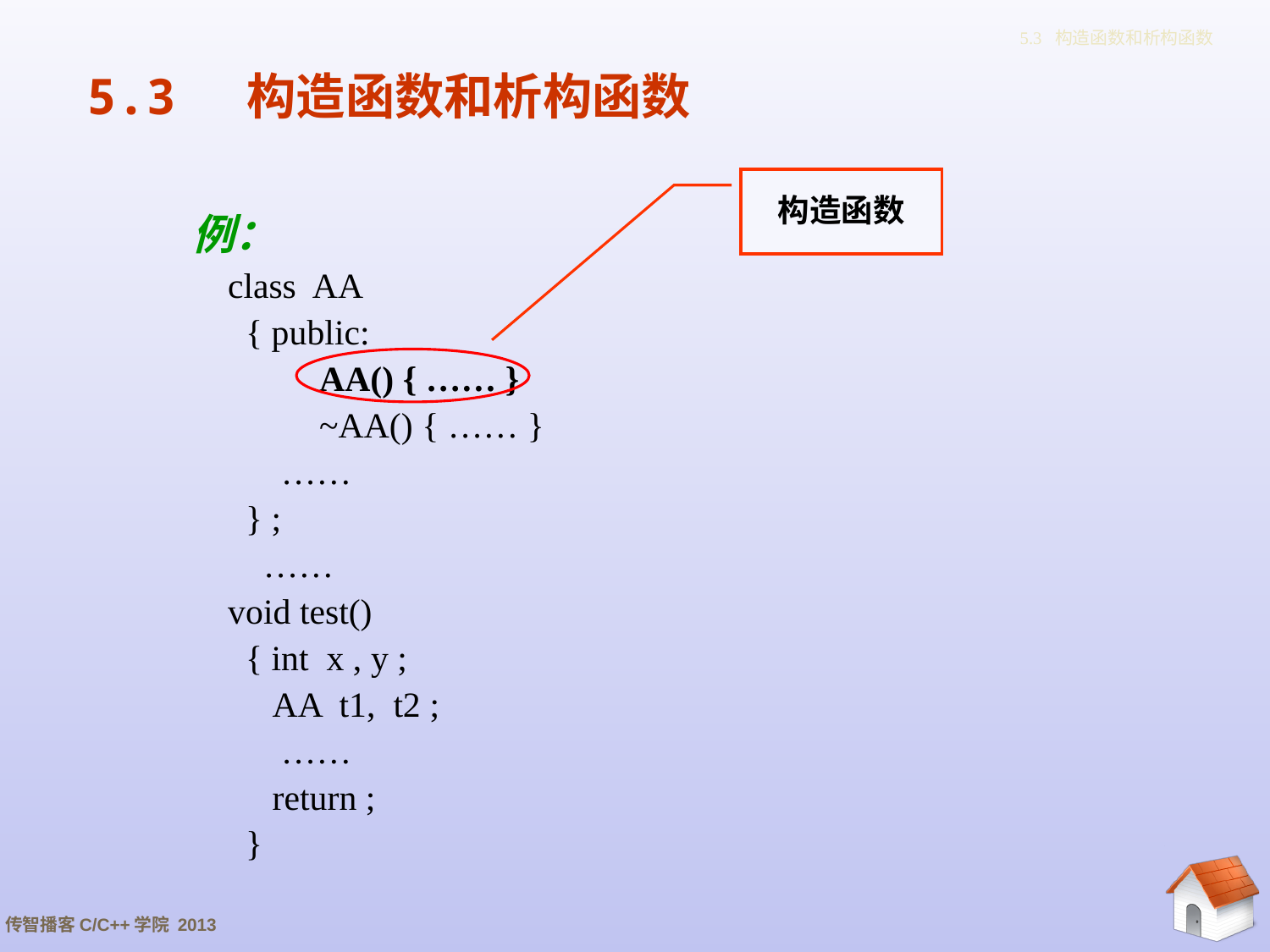

# 5.3  构造函数和析构函数
5.3  构造函数和析构函数
构造函数
例：
    class  AA
      { public:
	AA() { …… }
          	~AA() { …… }
          ……
      } ;
        ……
    void test()
      { int  x , y ;
         AA  t1,  t2 ;
          ……
         return ;
      }